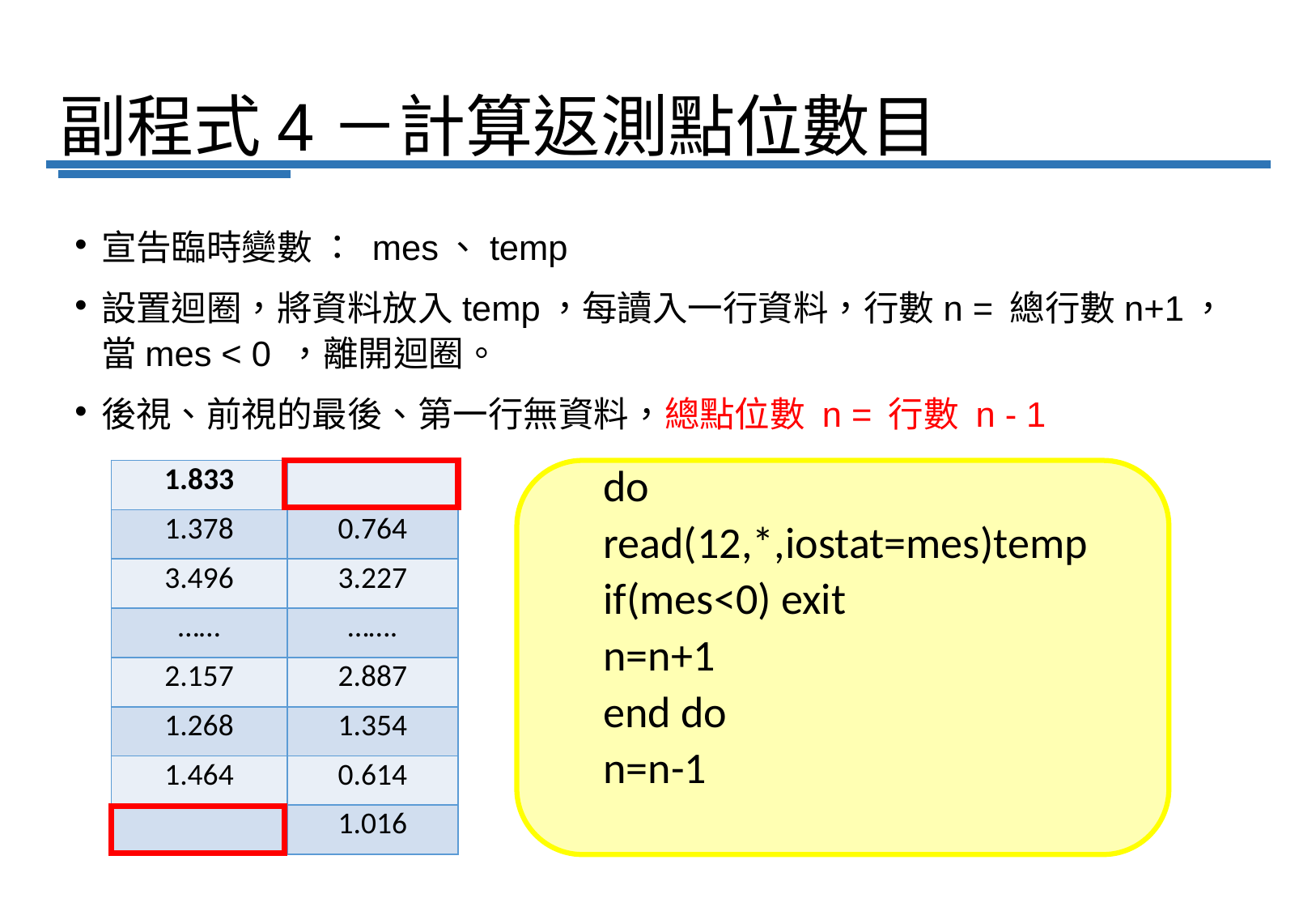

# 副程式4－計算返測點位數目

宣告臨時變數 ： mes、temp
設置迴圈，將資料放入temp，每讀入一行資料，行數n = 總行數n+1，當mes < 0 ，離開迴圈。
後視、前視的最後、第一行無資料，總點位數 n = 行數 n - 1

| 1.833 |  |
| --- | --- |
| 1.378 | 0.764 |
| 3.496 | 3.227 |
| …… | ……. |
| 2.157 | 2.887 |
| 1.268 | 1.354 |
| 1.464 | 0.614 |
|  | 1.016 |

      do
      read(12,*,iostat=mes)temp
      if(mes<0) exit
      n=n+1
      end do
      n=n-1